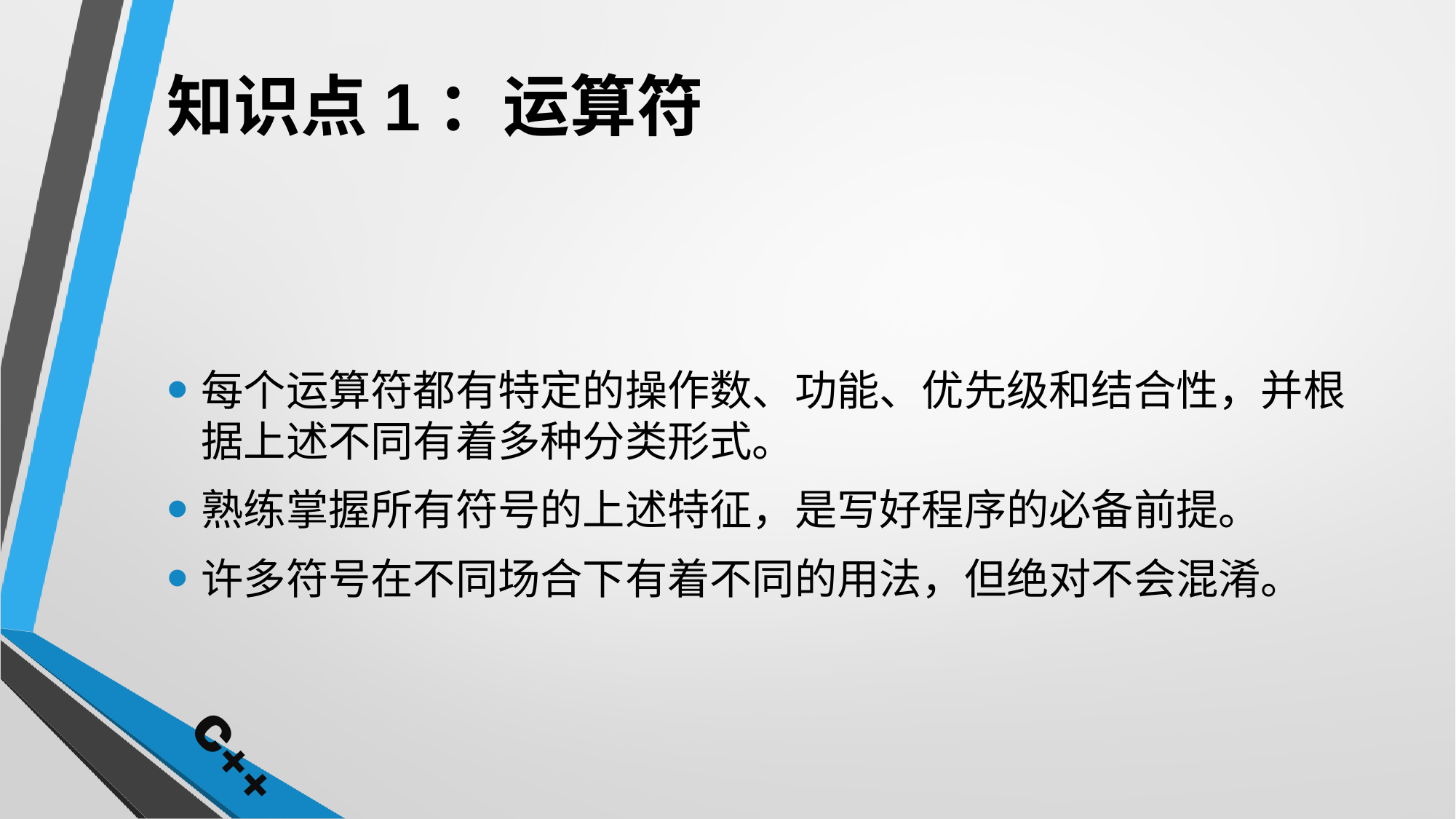

# 知识点1：运算符
每个运算符都有特定的操作数、功能、优先级和结合性，并根据上述不同有着多种分类形式。
熟练掌握所有符号的上述特征，是写好程序的必备前提。
许多符号在不同场合下有着不同的用法，但绝对不会混淆。